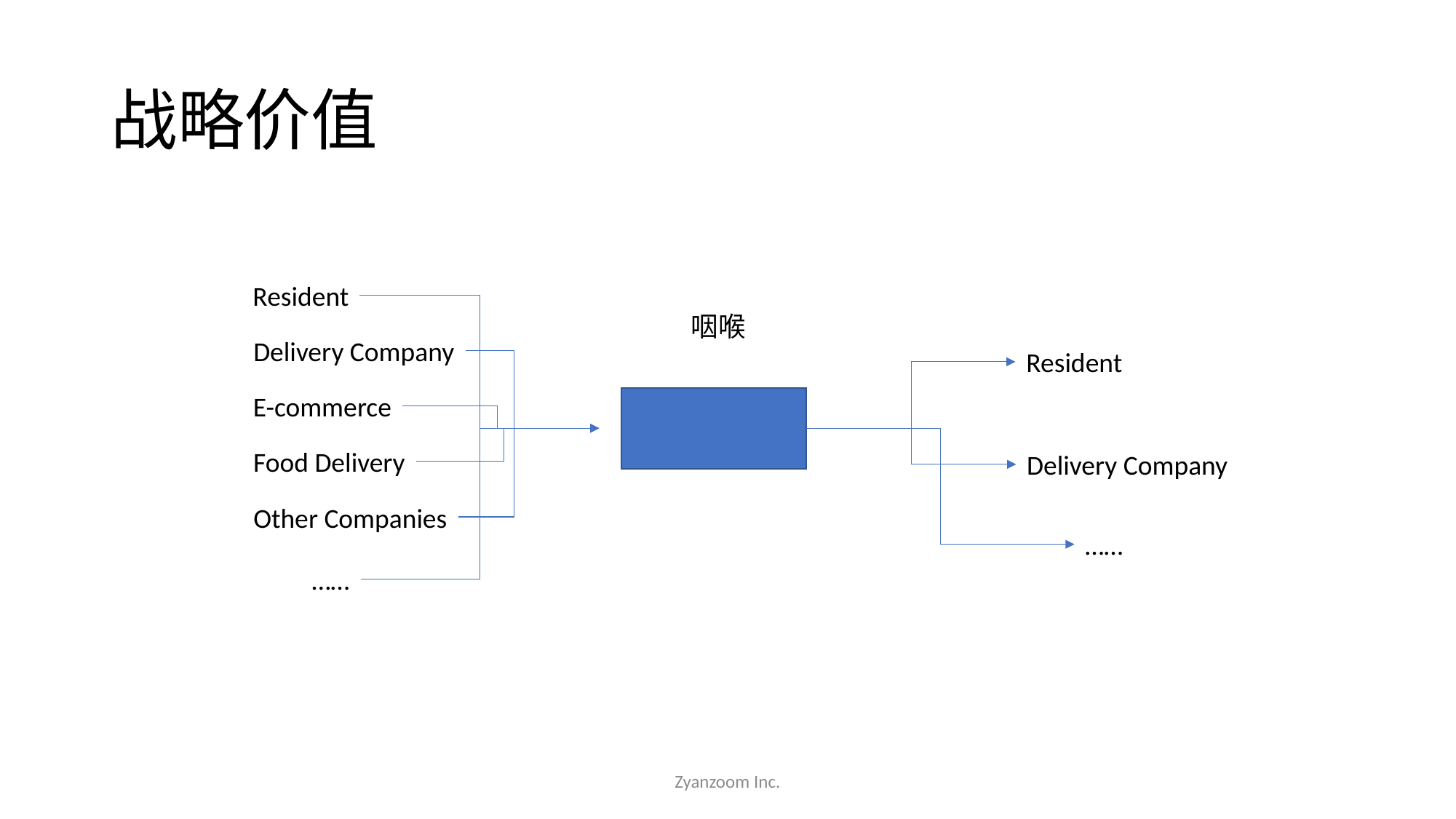

# 战略价值
Resident
Delivery Company
E-commerce
Food Delivery
Other Companies
……
咽喉
Resident

Delivery Company
……
Zyanzoom Inc.